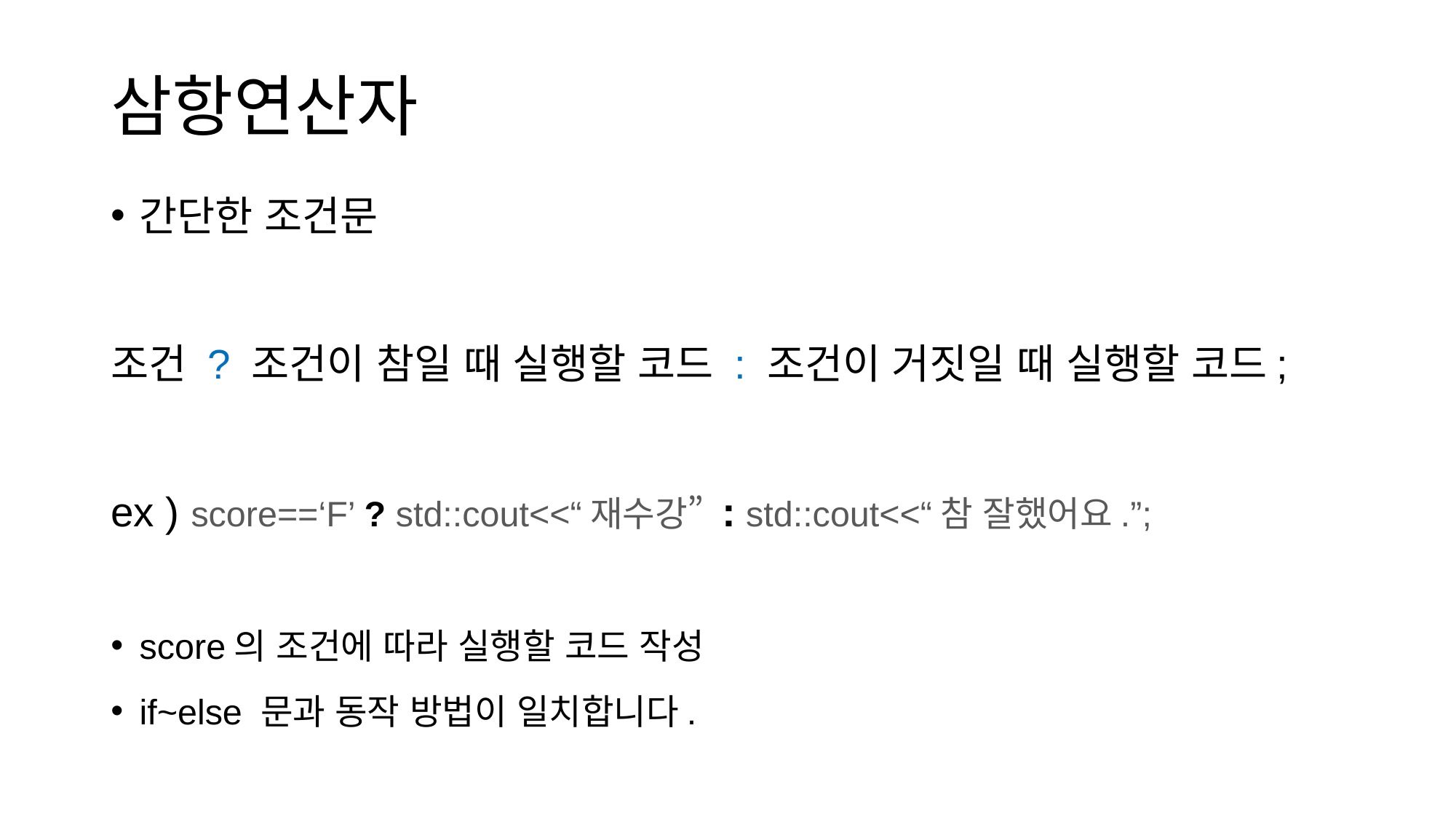

# 삼항연산자
간단한 조건문

조건 ? 조건이 참일 때 실행할 코드 : 조건이 거짓일 때 실행할 코드;

ex ) score==‘F’ ? std::cout<<“재수강” : std::cout<<“참 잘했어요.”;

score의 조건에 따라 실행할 코드 작성
if~else 문과 동작 방법이 일치합니다.